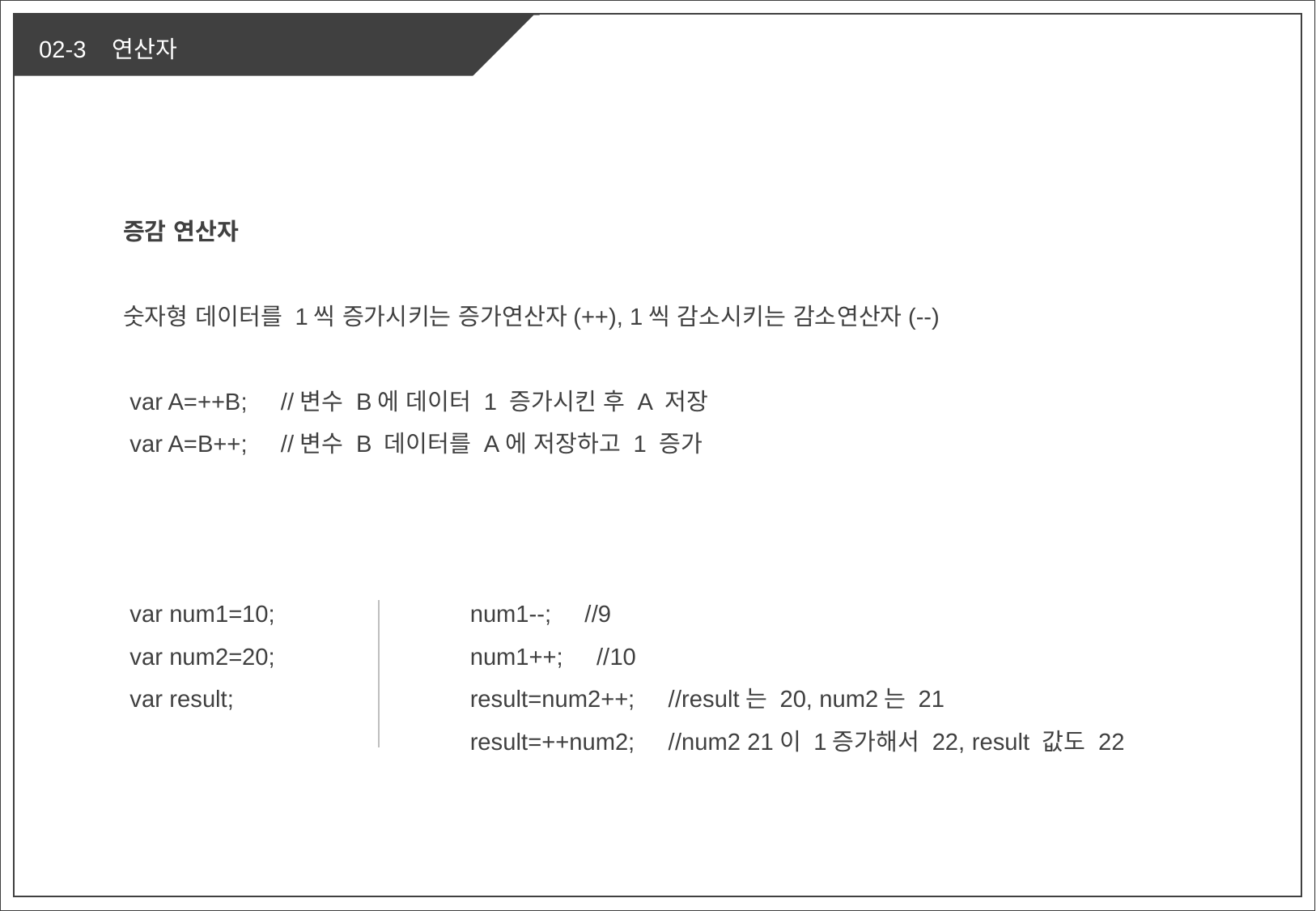

증감 연산자

숫자형 데이터를 1씩 증가시키는 증가연산자(++), 1씩 감소시키는 감소연산자(--)

 var A=++B;     //변수 B에 데이터 1 증가시킨 후 A 저장
 var A=B++;     //변수 B 데이터를 A에 저장하고 1 증가

 var num1=10;
 var num2=20;
 var result;
 num1--;     //9
 num1++;     //10
 result=num2++;     //result는 20, num2는 21
 result=++num2;     //num2 21이 1증가해서 22, result 값도 22